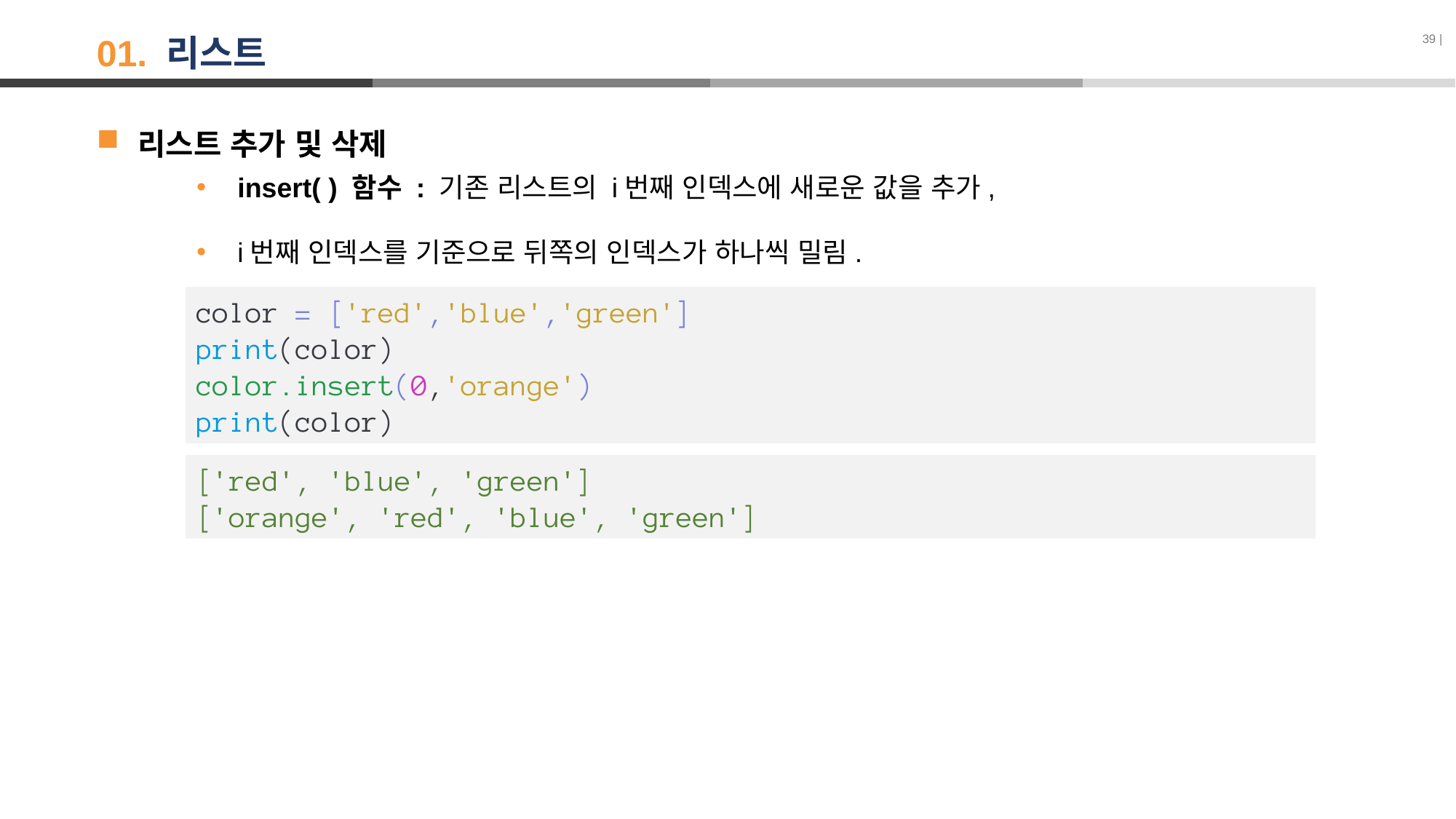

39 |
# 01. 리스트
리스트 추가 및 삭제
insert( ) 함수 : 기존 리스트의 i번째 인덱스에 새로운 값을 추가,
i번째 인덱스를 기준으로 뒤쪽의 인덱스가 하나씩 밀림.
color = ['red','blue','green']
print(color)
color.insert(0,'orange')
print(color)
['red', 'blue', 'green']
['orange', 'red', 'blue', 'green']